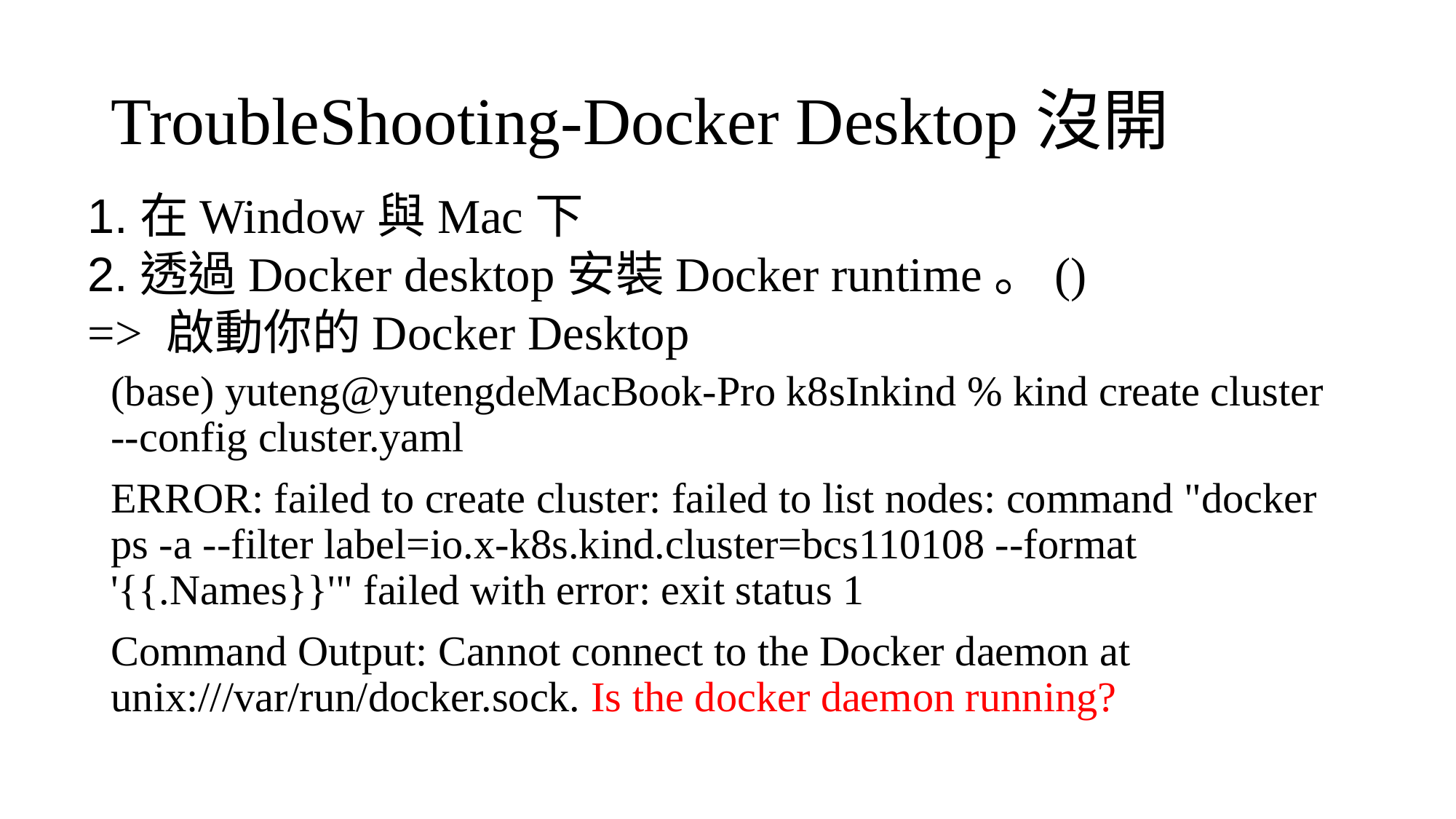

# TroubleShooting-Docker Desktop沒開
1.在Window與Mac下
2.透過Docker desktop安裝Docker runtime。()
=> 啟動你的Docker Desktop
(base) yuteng@yutengdeMacBook-Pro k8sInkind % kind create cluster --config cluster.yaml
ERROR: failed to create cluster: failed to list nodes: command "docker ps -a --filter label=io.x-k8s.kind.cluster=bcs110108 --format '{{.Names}}'" failed with error: exit status 1
Command Output: Cannot connect to the Docker daemon at unix:///var/run/docker.sock. Is the docker daemon running?